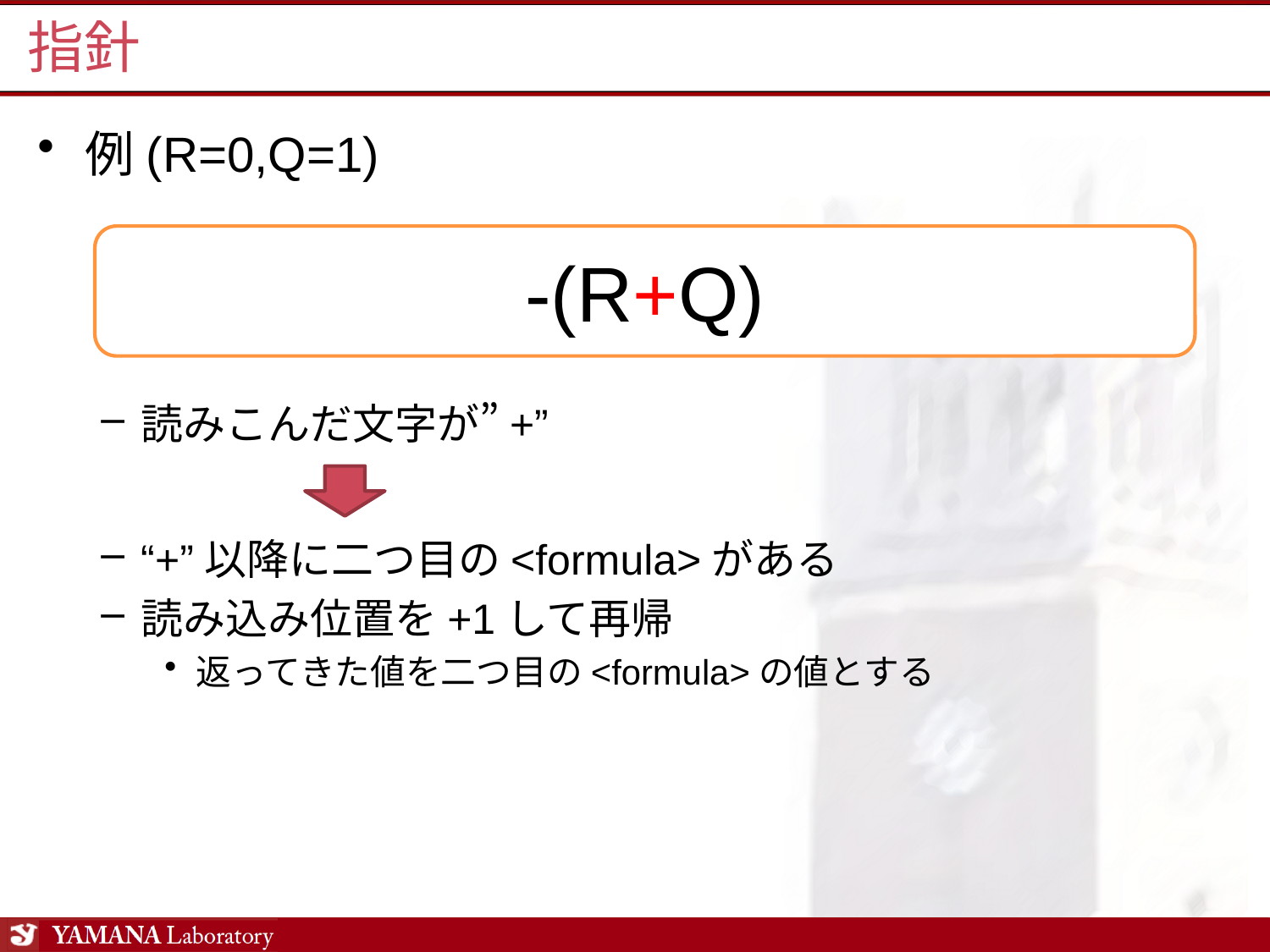

# 指針
例(R=0,Q=1)

読みこんだ文字が”+”

“+”以降に二つ目の<formula>がある
読み込み位置を+1して再帰
返ってきた値を二つ目の<formula>の値とする

-(R+Q)